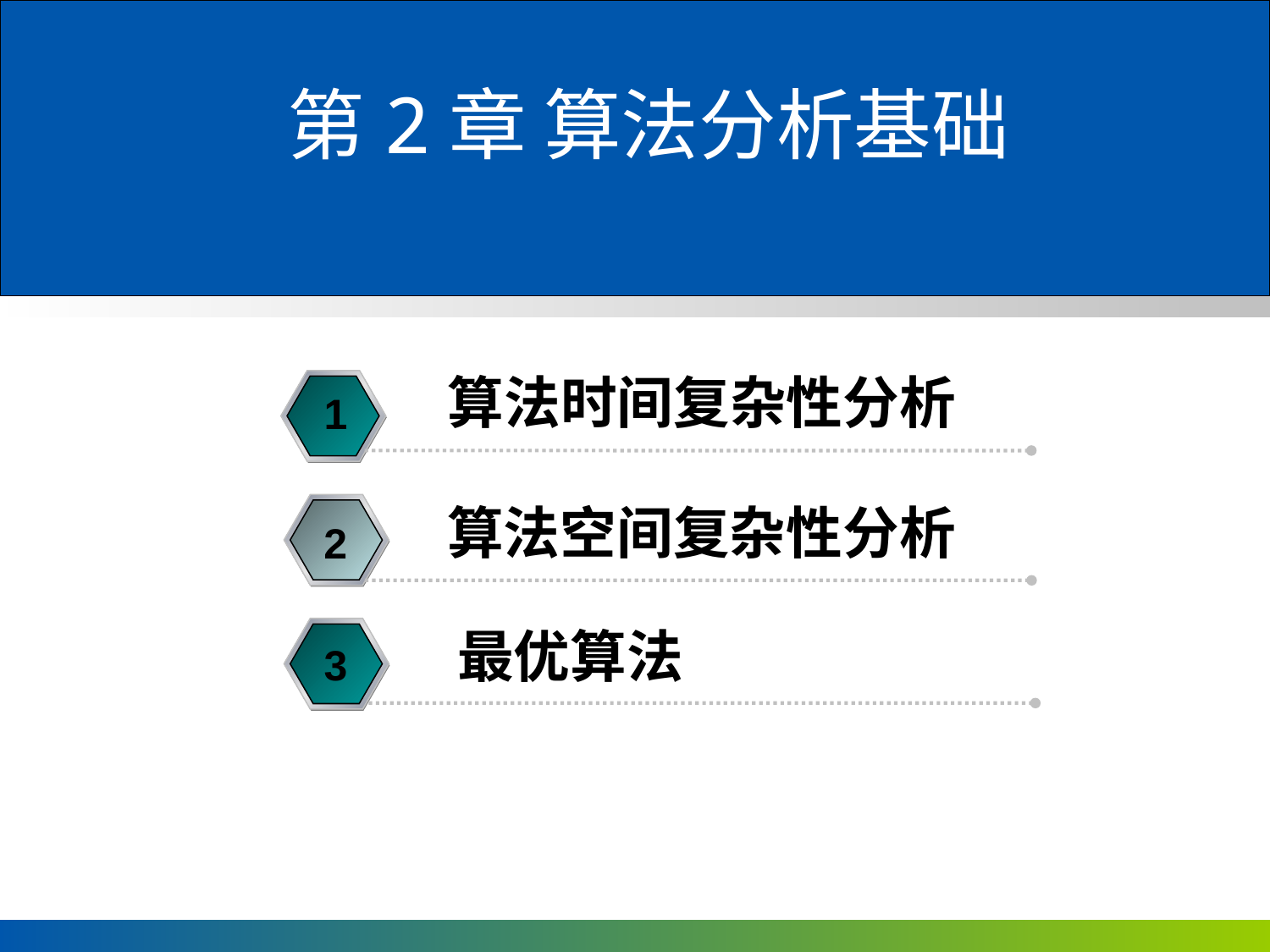

第2章 算法分析基础

#
算法时间复杂性分析

1

算法空间复杂性分析

2

最优算法

3